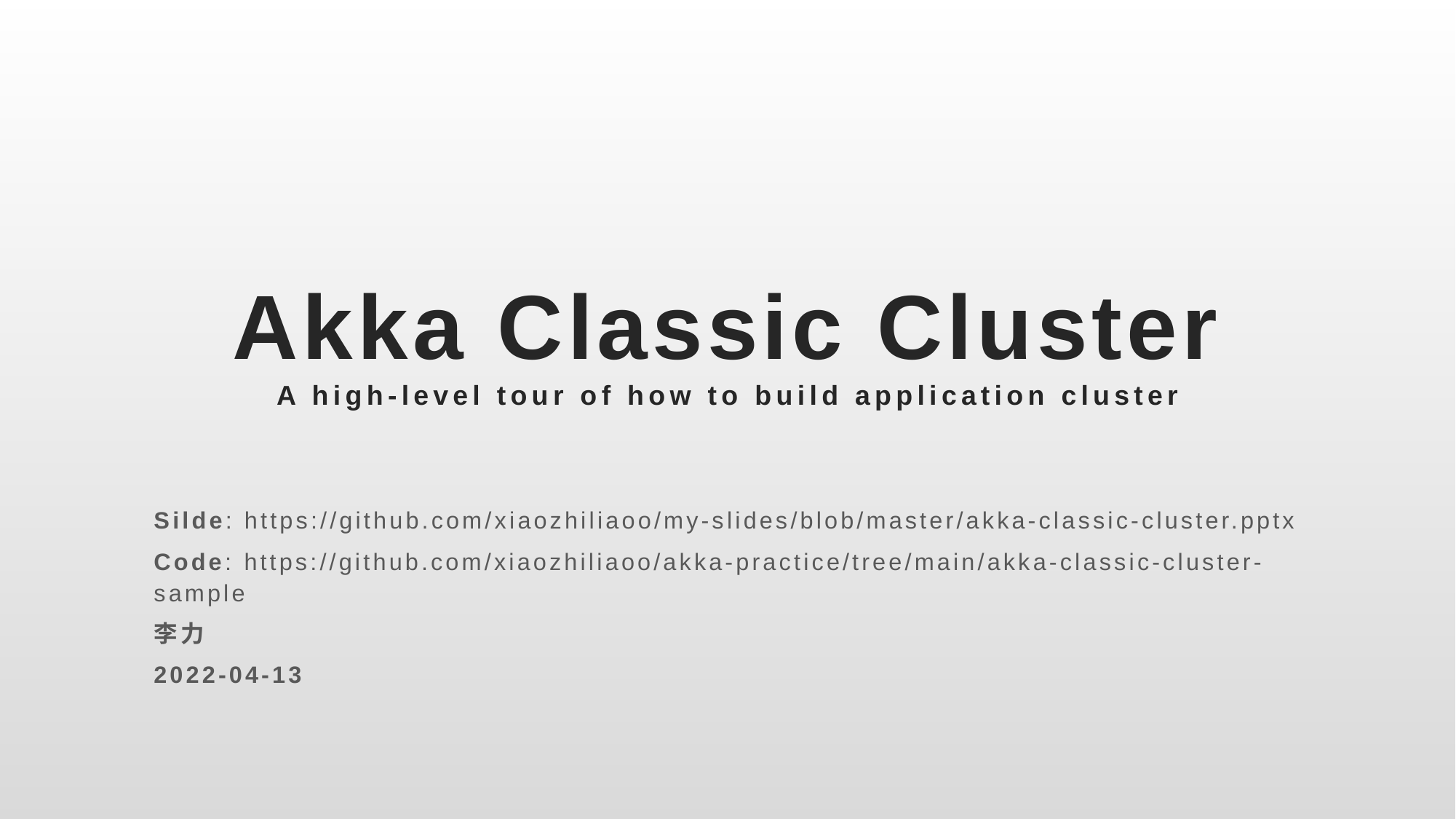

# Akka Classic Cluster A high-level tour of how to build application cluster
Silde: https://github.com/xiaozhiliaoo/my-slides/blob/master/akka-classic-cluster.pptx
Code: https://github.com/xiaozhiliaoo/akka-practice/tree/main/akka-classic-cluster-sample
李力
2022-04-13